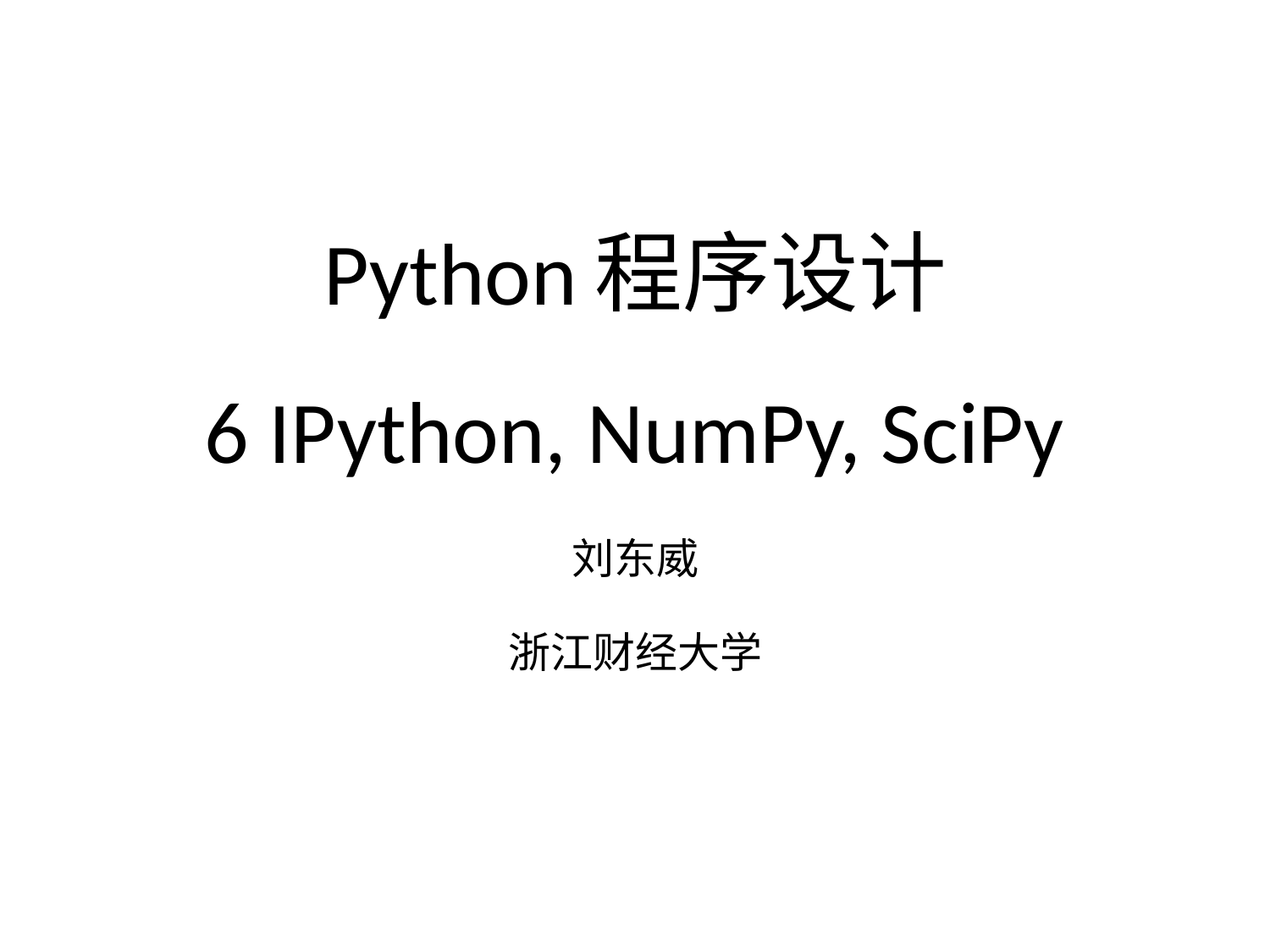

# Python程序设计 6 IPython, NumPy, SciPy
刘东威
浙江财经大学